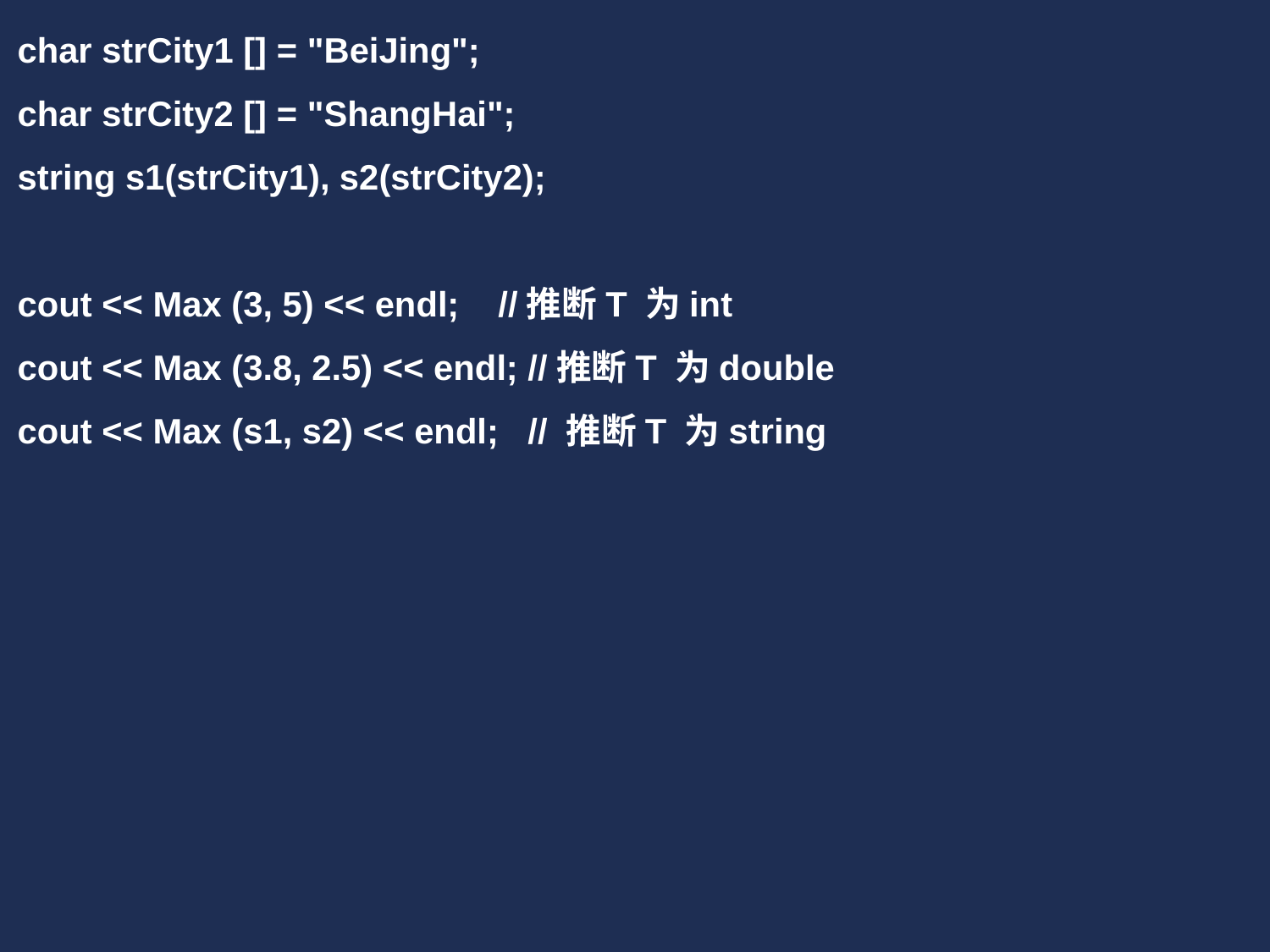

char strCity1 [] = "BeiJing";
char strCity2 [] = "ShangHai";
string s1(strCity1), s2(strCity2);

cout << Max (3, 5) << endl;    //推断T 为int
cout << Max (3.8, 2.5) << endl; //推断T 为double
cout << Max (s1, s2) << endl;   // 推断T 为string